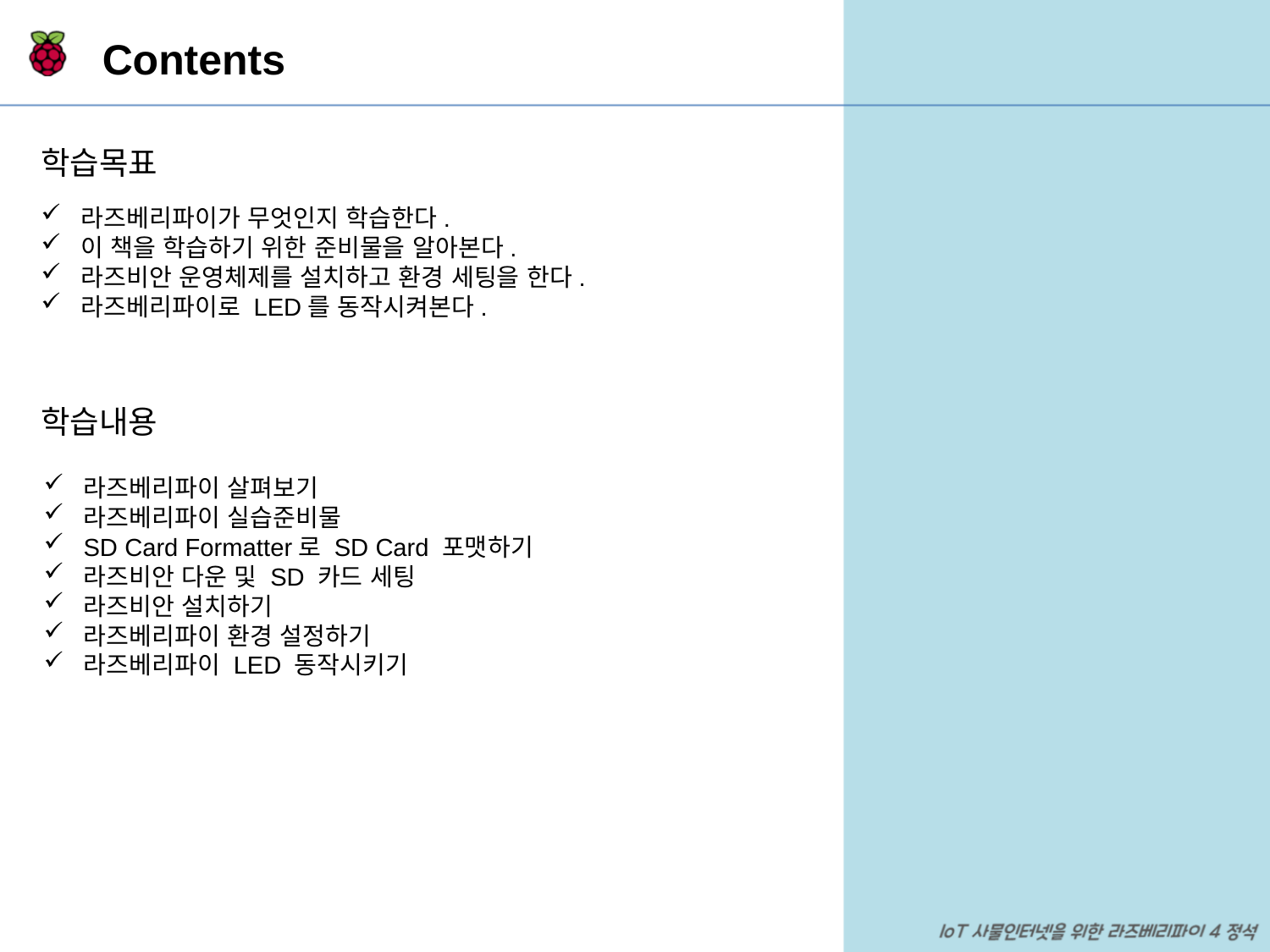

Contents
학습목표
라즈베리파이가 무엇인지 학습한다.
이 책을 학습하기 위한 준비물을 알아본다.
라즈비안 운영체제를 설치하고 환경 세팅을 한다.
라즈베리파이로 LED를 동작시켜본다.
학습내용
라즈베리파이 살펴보기
라즈베리파이 실습준비물
SD Card Formatter로 SD Card 포맷하기
라즈비안 다운 및 SD 카드 세팅
라즈비안 설치하기
라즈베리파이 환경 설정하기
라즈베리파이 LED 동작시키기